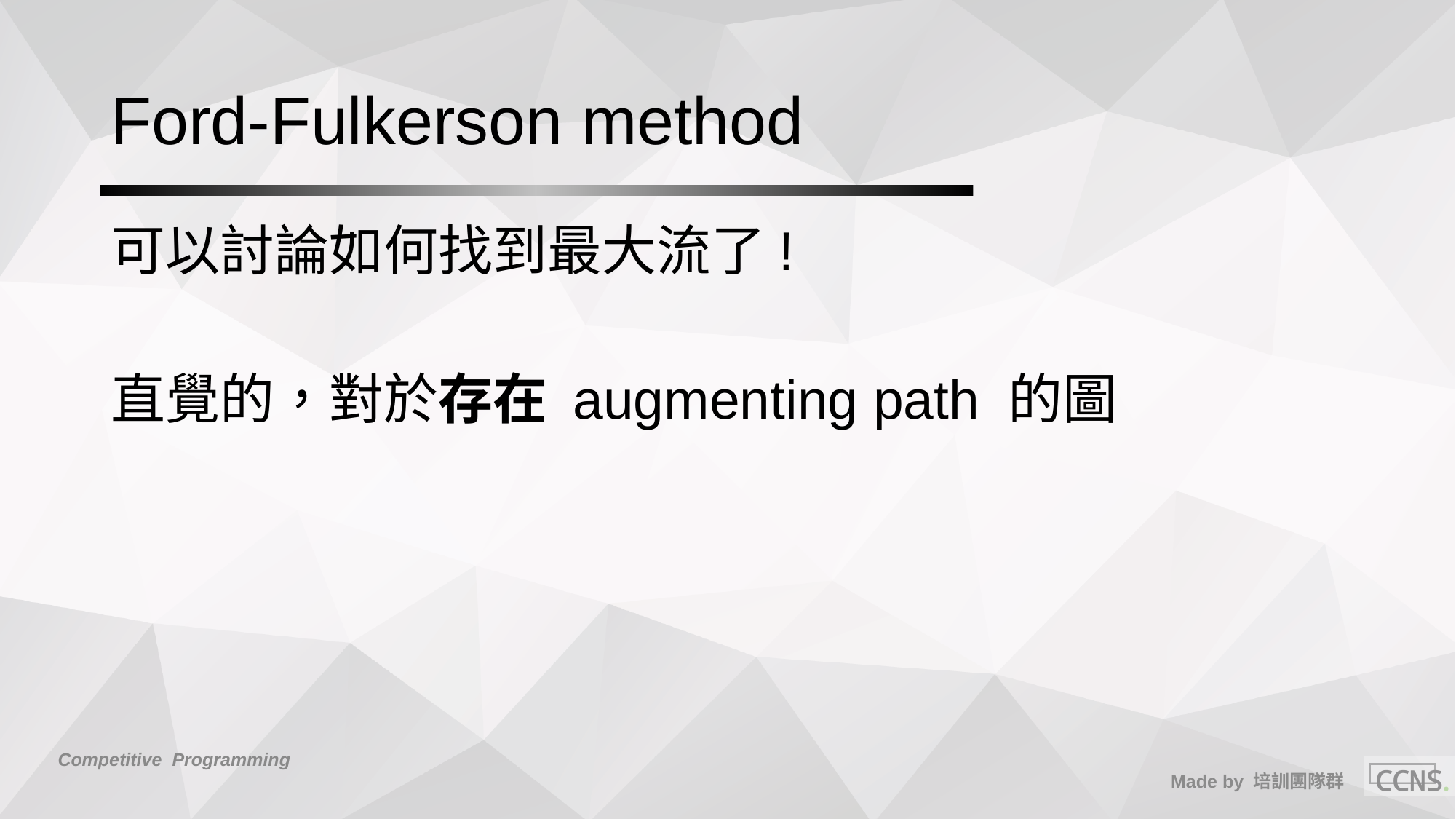

# Ford-Fulkerson method
可以討論如何找到最大流了!

直覺的，對於存在 augmenting path 的圖